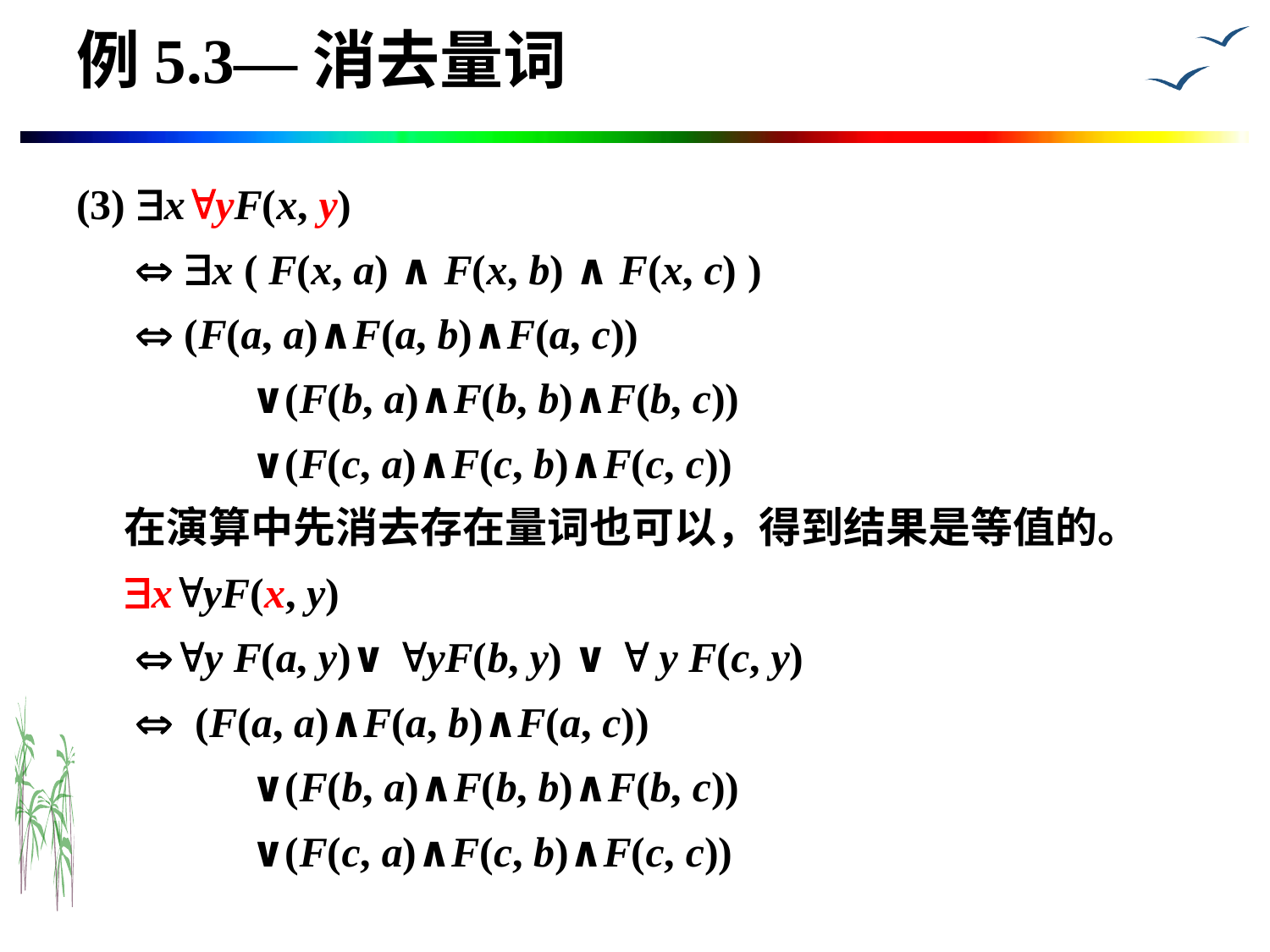

# 例5.3—消去量词
(3) ∃x∀yF(x, y)
	 ⇔ ∃x ( F(x, a) ∧ F(x, b) ∧ F(x, c) )
	 ⇔ (F(a, a)∧F(a, b)∧F(a, c))
		∨(F(b, a)∧F(b, b)∧F(b, c))
		∨(F(c, a)∧F(c, b)∧F(c, c))
	在演算中先消去存在量词也可以，得到结果是等值的。
	∃x∀yF(x, y)
	 ⇔∀y F(a, y)∨ ∀yF(b, y) ∨ ∀ y F(c, y)
	 ⇔  (F(a, a)∧F(a, b)∧F(a, c))
		∨(F(b, a)∧F(b, b)∧F(b, c))
		∨(F(c, a)∧F(c, b)∧F(c, c))